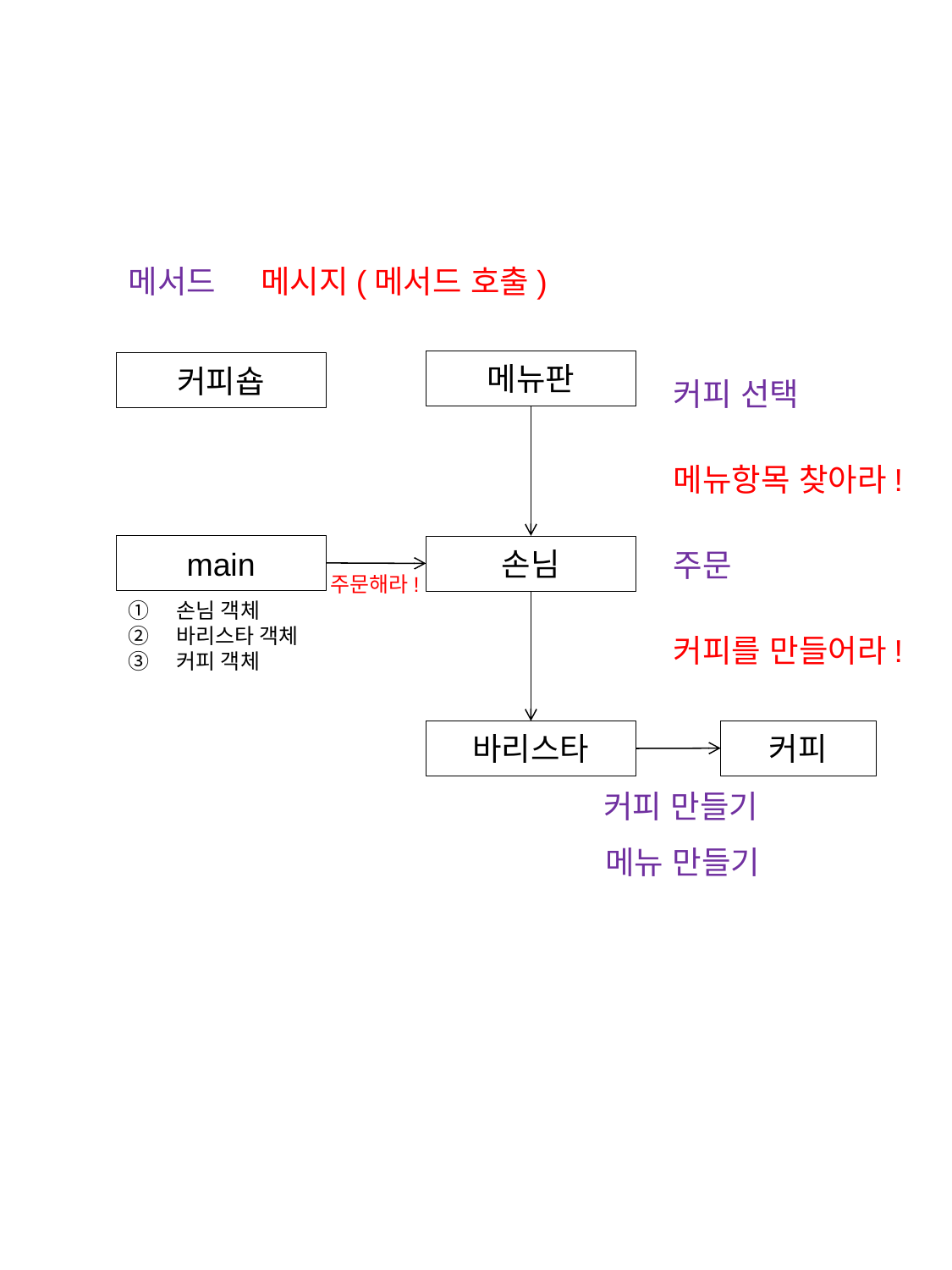

메서드
메시지(메서드 호출)
메뉴판
커피숍
커피 선택
메뉴항목 찾아라!
main
손님
주문
주문해라!
손님 객체
바리스타 객체
커피 객체
커피를 만들어라!
커피
바리스타
커피 만들기
메뉴 만들기